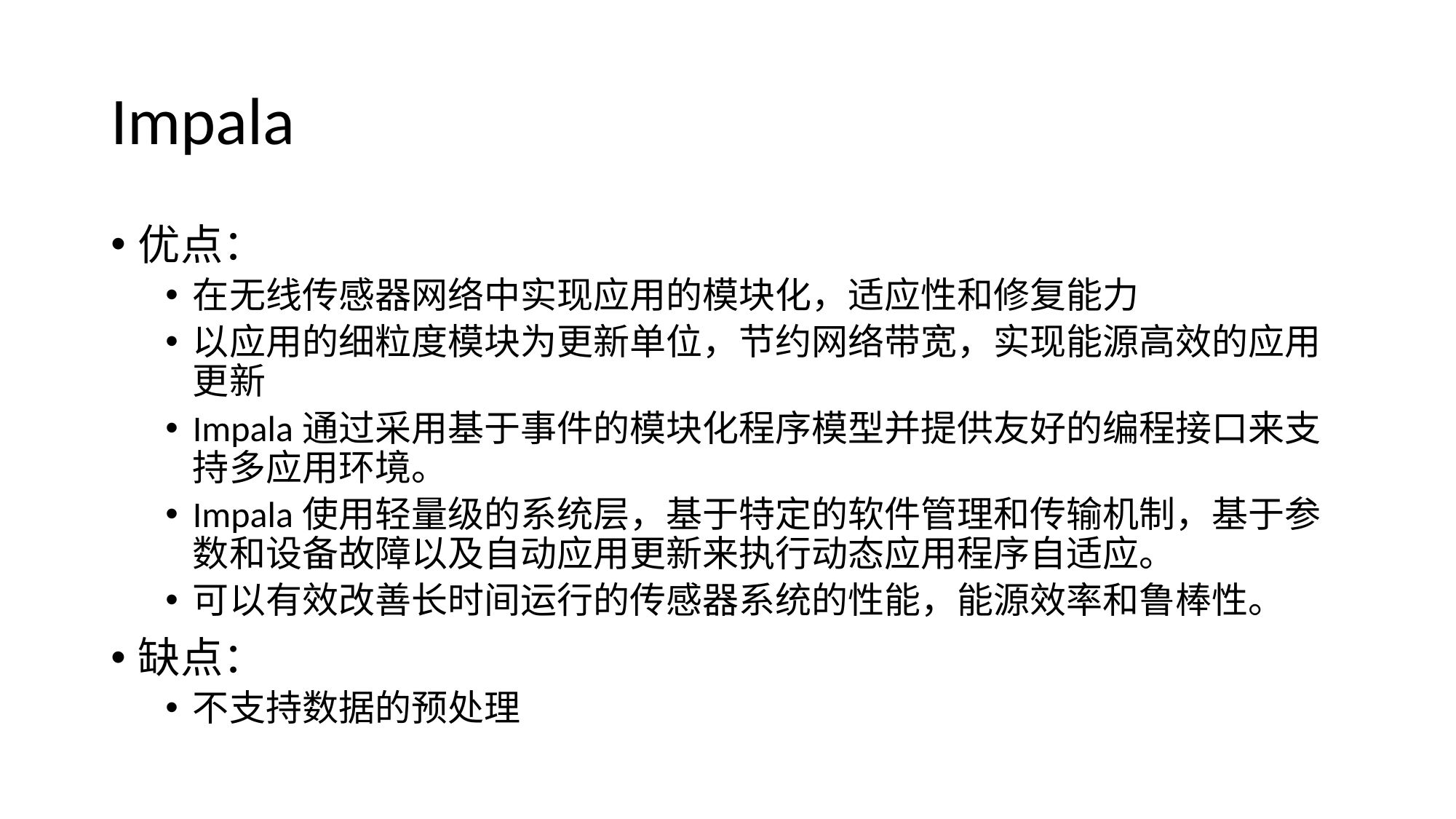

# Impala
优点：
在无线传感器网络中实现应用的模块化，适应性和修复能力
以应用的细粒度模块为更新单位，节约网络带宽，实现能源高效的应用更新
Impala通过采用基于事件的模块化程序模型并提供友好的编程接口来支持多应用环境。
Impala使用轻量级的系统层，基于特定的软件管理和传输机制，基于参数和设备故障以及自动应用更新来执行动态应用程序自适应。
可以有效改善长时间运行的传感器系统的性能，能源效率和鲁棒性。
缺点：
不支持数据的预处理